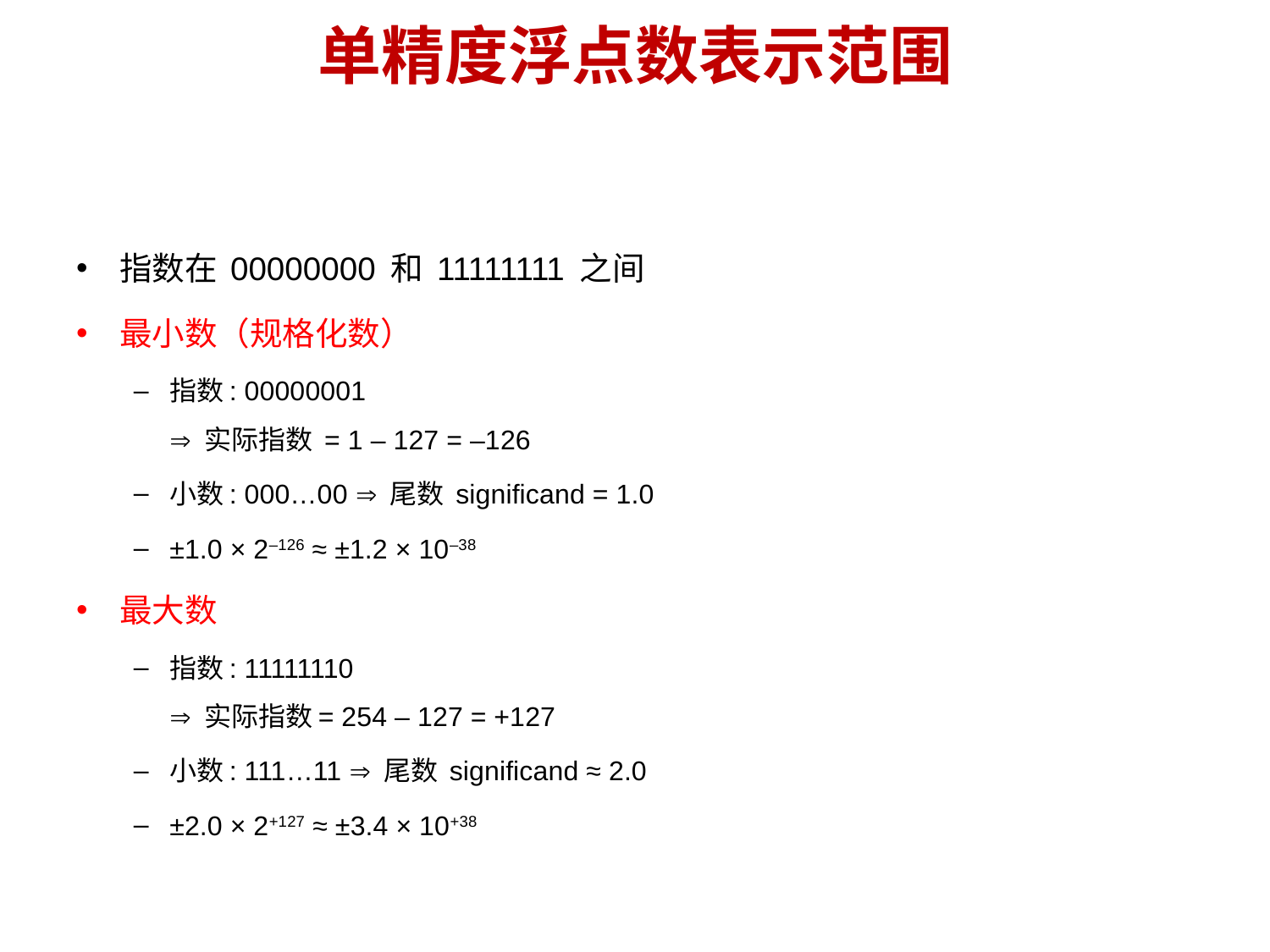

# 单精度浮点数表示范围
指数在 00000000 和 11111111 之间
最小数（规格化数）
指数: 00000001
⇒ 实际指数 = 1 – 127 = –126
小数: 000…00 ⇒ 尾数 significand = 1.0
±1.0 × 2–126 ≈ ±1.2 × 10–38
最大数
指数: 11111110
⇒ 实际指数= 254 – 127 = +127
小数: 111…11 ⇒ 尾数 significand ≈ 2.0
±2.0 × 2+127 ≈ ±3.4 × 10+38